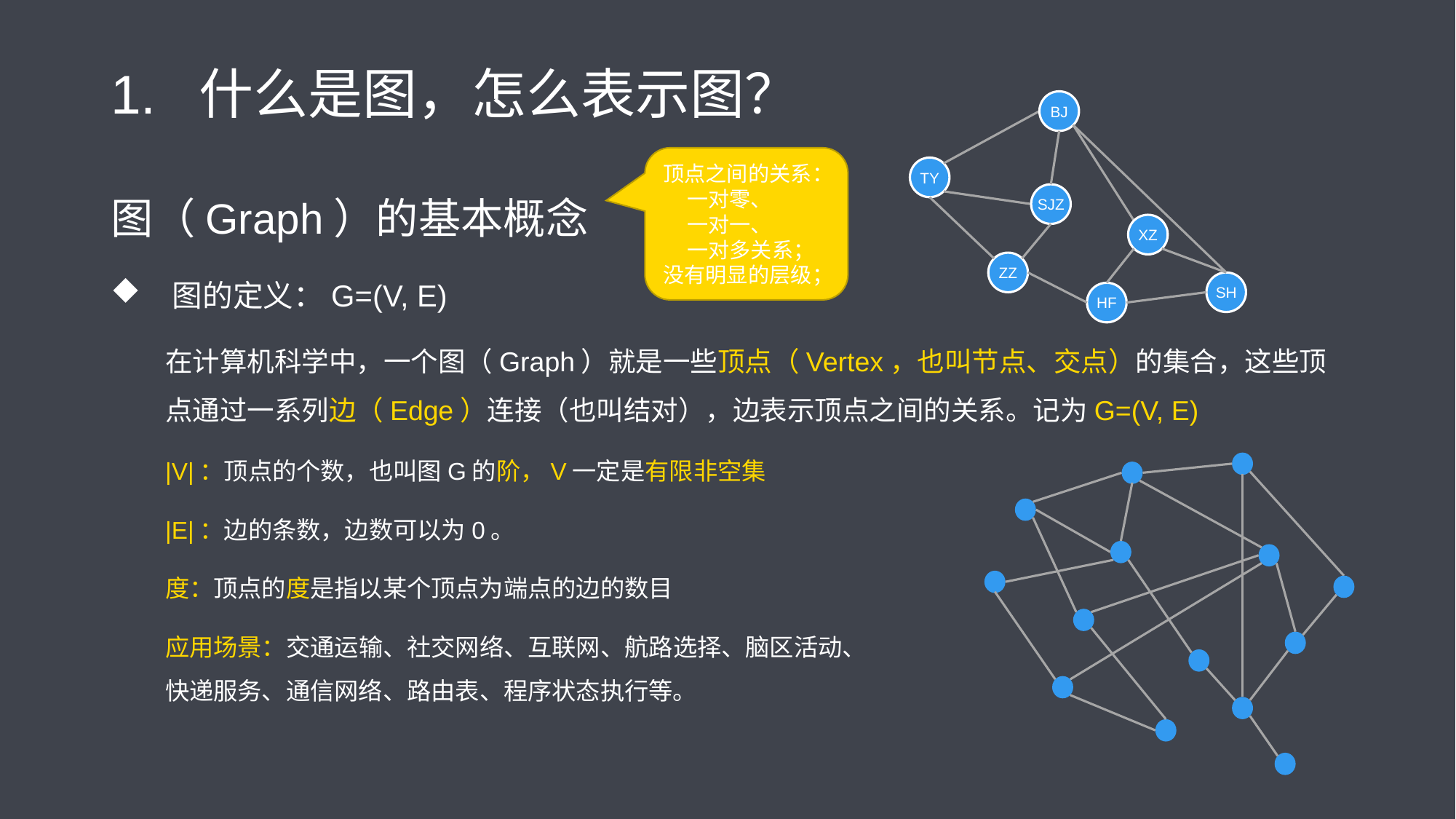

# 什么是图，怎么表示图？
BJ
TY
SJZ
XZ
ZZ
SH
HF
顶点之间的关系：
    一对零、
    一对一、
    一对多关系；
没有明显的层级；
图（Graph）的基本概念
图的定义：G=(V, E)
在计算机科学中，一个图（Graph）就是一些顶点（Vertex，也叫节点、交点）的集合，这些顶点通过一系列边（Edge）连接（也叫结对），边表示顶点之间的关系。记为G=(V, E)
|V|：顶点的个数，也叫图G的阶，V一定是有限非空集
|E|：边的条数，边数可以为0。
度：顶点的度是指以某个顶点为端点的边的数目
应用场景：交通运输、社交网络、互联网、航路选择、脑区活动、
快递服务、通信网络、路由表、程序状态执行等。